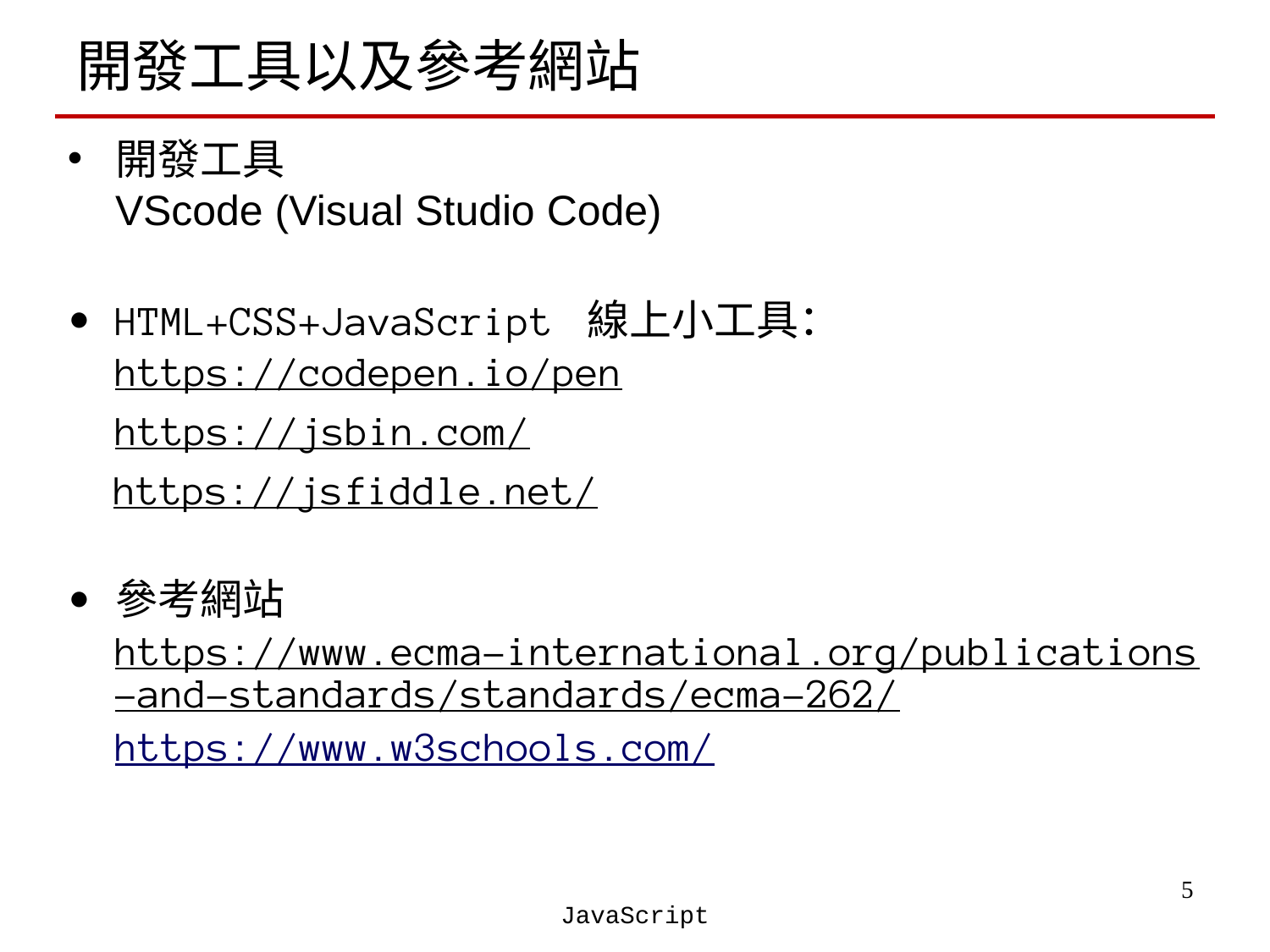

# 開發工具以及參考網站
開發工具
VScode (Visual Studio Code)
HTML+CSS+JavaScript 線上小工具：
https://codepen.io/pen
 	https://jsbin.com/
  https://jsfiddle.net/
參考網站
https://www.ecma-international.org/publications-and-standards/standards/ecma-262/
	https://www.w3schools.com/
5
JavaScript